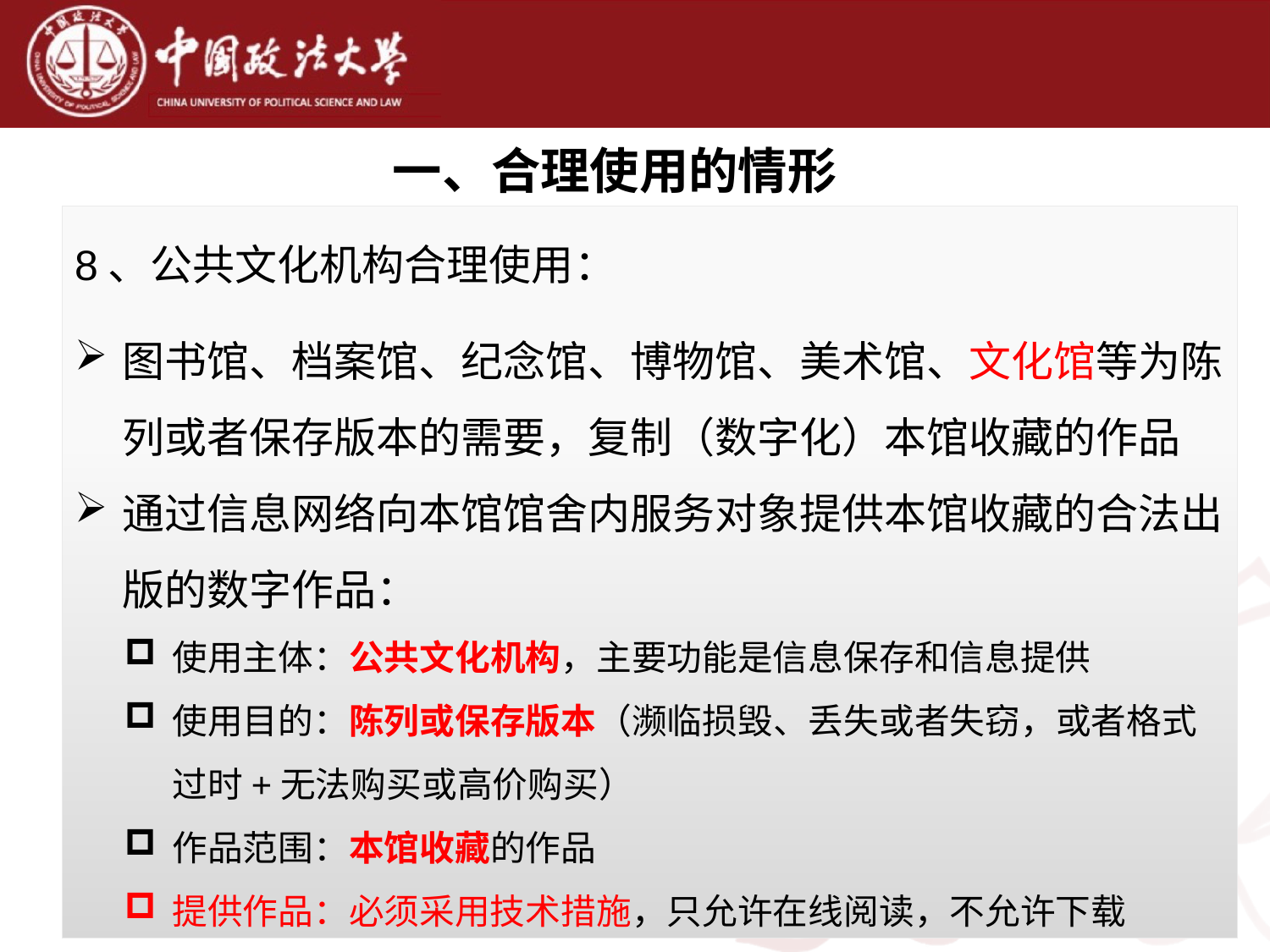

一、合理使用的情形
8、公共文化机构合理使用：
图书馆、档案馆、纪念馆、博物馆、美术馆、文化馆等为陈列或者保存版本的需要，复制（数字化）本馆收藏的作品
通过信息网络向本馆馆舍内服务对象提供本馆收藏的合法出版的数字作品：
使用主体：公共文化机构，主要功能是信息保存和信息提供
使用目的：陈列或保存版本（濒临损毁、丢失或者失窃，或者格式过时+无法购买或高价购买）
作品范围：本馆收藏的作品
提供作品：必须采用技术措施，只允许在线阅读，不允许下载